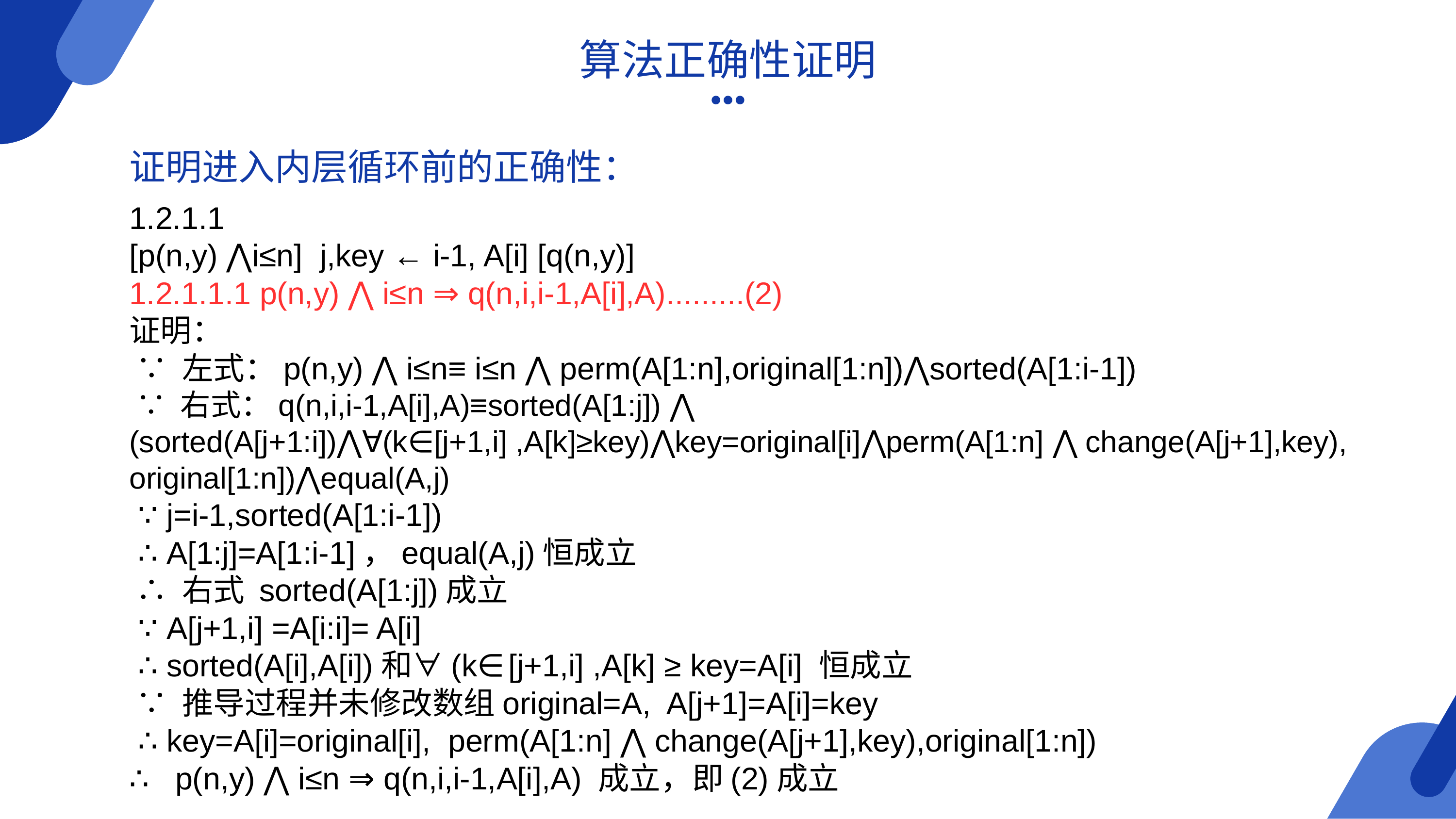

算法正确性证明

证明进入内层循环前的正确性：
1.2.1.1
[p(n,y) ⋀i≤n]  j,key ← i-1, A[i] [q(n,y)]
1.2.1.1.1 p(n,y) ⋀ i≤n ⇒ q(n,i,i-1,A[i],A).........(2)
证明：
 ∵ 左式：p(n,y) ⋀ i≤n≡ i≤n ⋀ perm(A[1:n],original[1:n])⋀sorted(A[1:i-1])
 ∵ 右式：q(n,i,i-1,A[i],A)≡sorted(A[1:j]) ⋀ (sorted(A[j+1:i])⋀∀(k∈[j+1,i] ,A[k]≥key)⋀key=original[i]⋀perm(A[1:n] ⋀ change(A[j+1],key), original[1:n])⋀equal(A,j)
 ∵ j=i-1,sorted(A[1:i-1])
 ∴ A[1:j]=A[1:i-1]，equal(A,j)恒成立
 ∴ 右式 sorted(A[1:j])成立
 ∵ A[j+1,i] =A[i:i]= A[i]
 ∴ sorted(A[i],A[i])和∀(k∈[j+1,i] ,A[k] ≥ key=A[i] 恒成立
 ∵ 推导过程并未修改数组original=A,  A[j+1]=A[i]=key
 ∴ key=A[i]=original[i],  perm(A[1:n] ⋀ change(A[j+1],key),original[1:n])
∴   p(n,y) ⋀ i≤n ⇒ q(n,i,i-1,A[i],A) 成立，即(2)成立